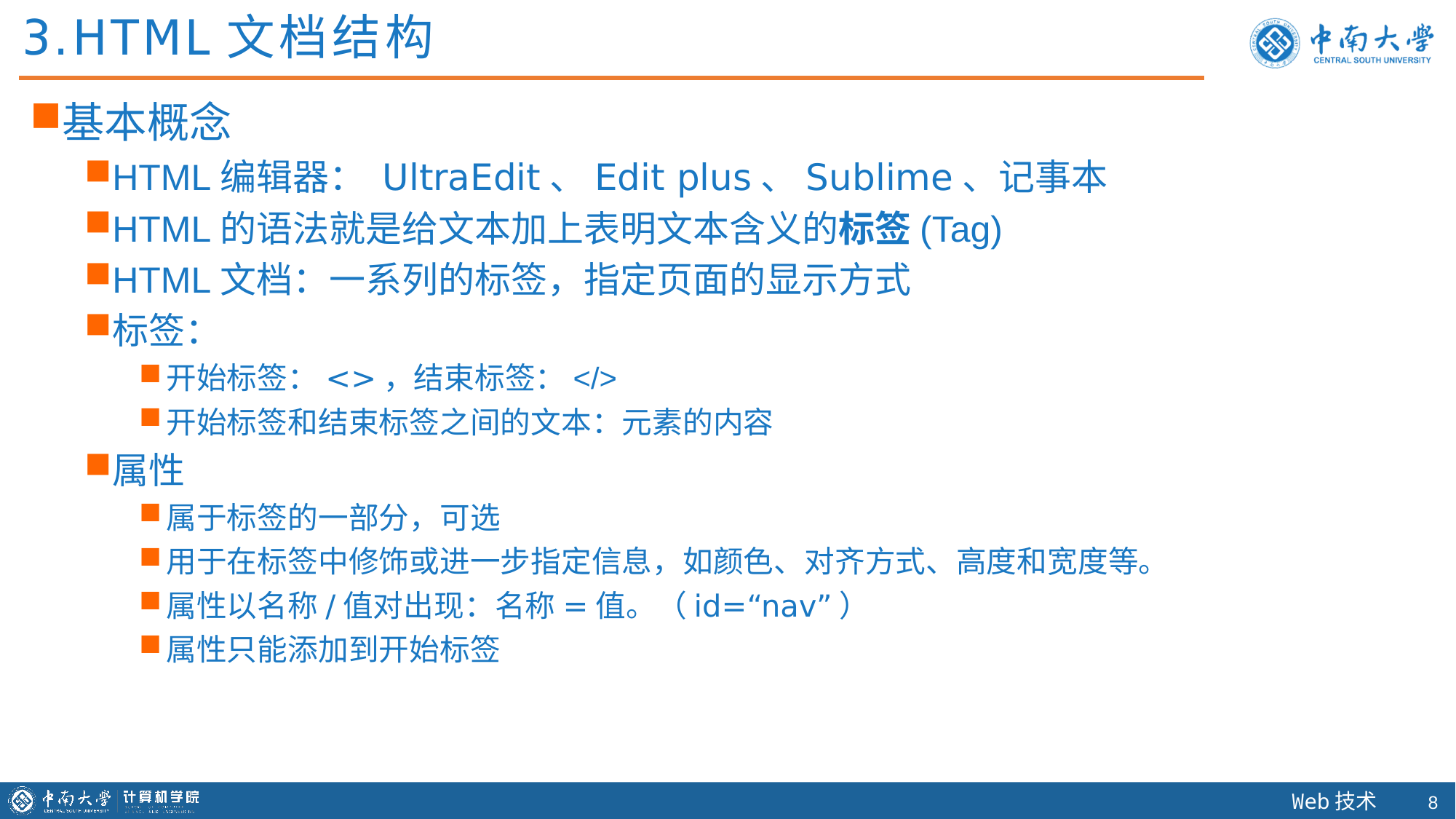

3.HTML文档结构
基本概念
HTML编辑器： UltraEdit、Edit plus、Sublime、记事本
HTML的语法就是给文本加上表明文本含义的标签(Tag)
HTML文档：一系列的标签，指定页面的显示方式
标签：
开始标签：<>，结束标签：</>
开始标签和结束标签之间的文本：元素的内容
属性
属于标签的一部分，可选
用于在标签中修饰或进一步指定信息，如颜色、对齐方式、高度和宽度等。
属性以名称/值对出现：名称=值。（id=“nav”）
属性只能添加到开始标签

8